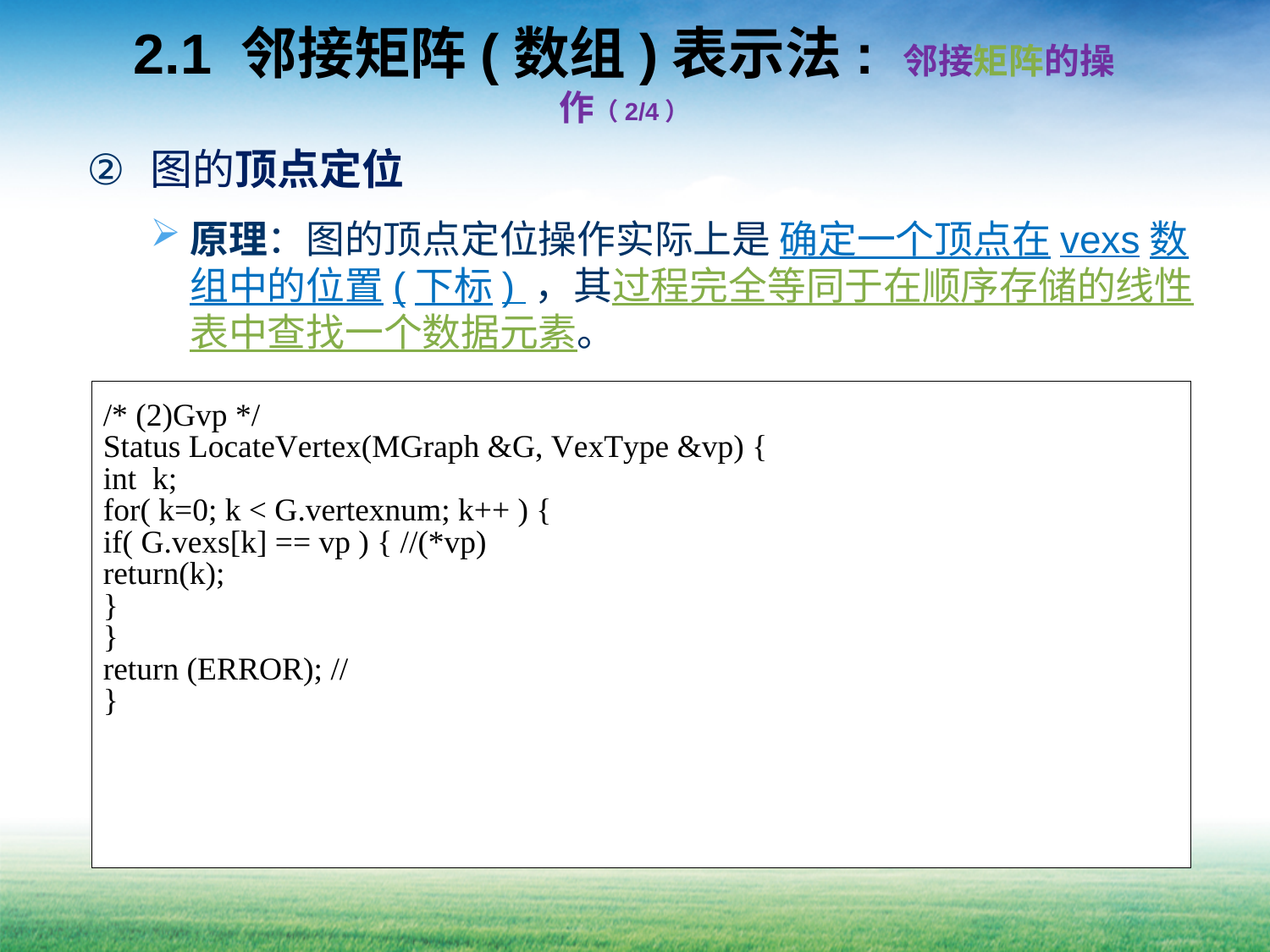

# 2.1 邻接矩阵(数组)表示法: 邻接矩阵的操作（2/4）
图的顶点定位
原理：图的顶点定位操作实际上是 确定一个顶点在vexs数组中的位置(下标) ，其过程完全等同于在顺序存储的线性表中查找一个数据元素。